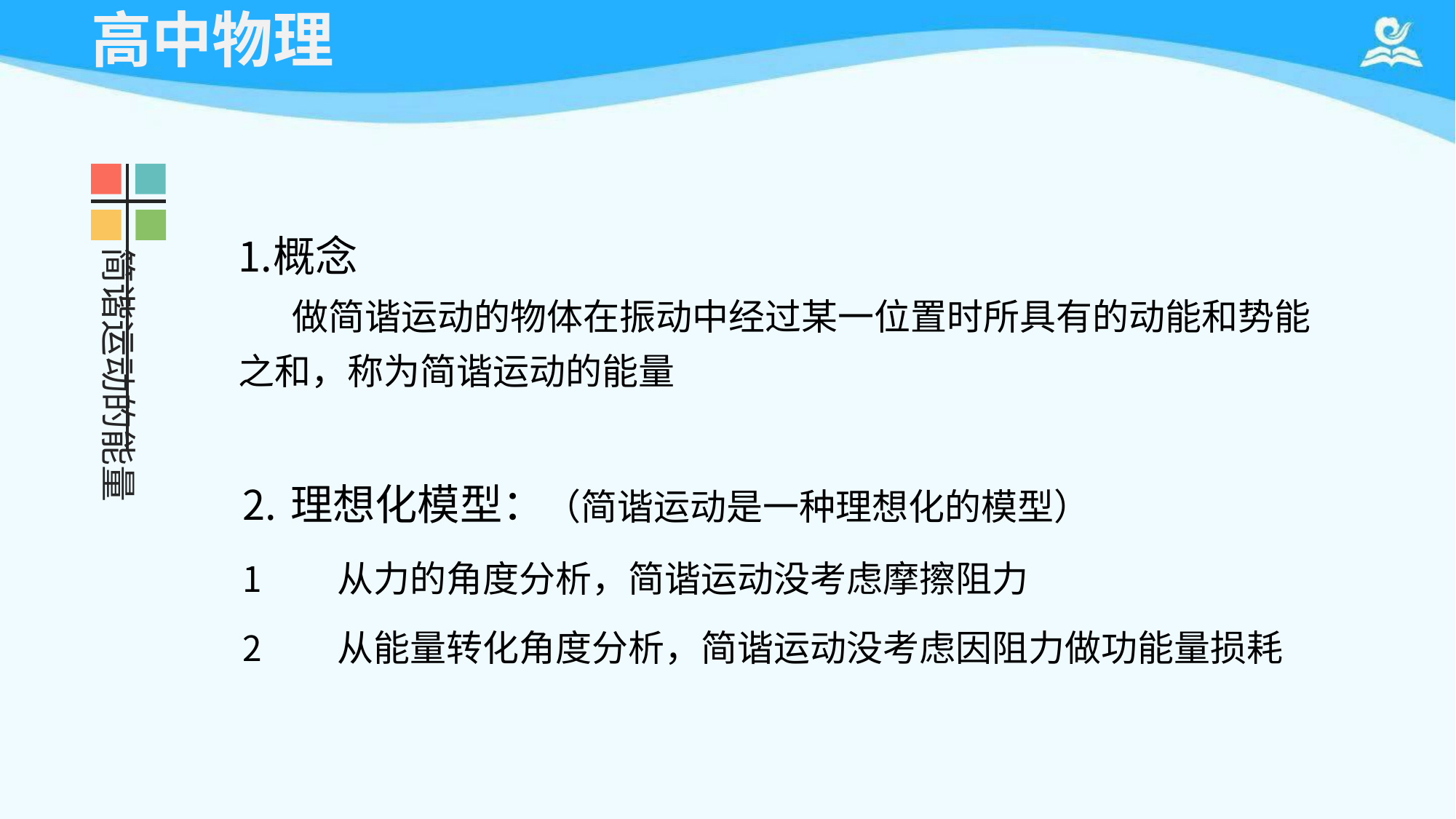

# 高中物理

概念
做简谐运动的物体在振动中经过某一位置时所具有的动能和势能 之和，称为简谐运动的能量

理想化模型：（简谐运动是一种理想化的模型）
从力的角度分析，简谐运动没考虑摩擦阻力
从能量转化角度分析，简谐运动没考虑因阻力做功能量损耗
简谐运动的能量